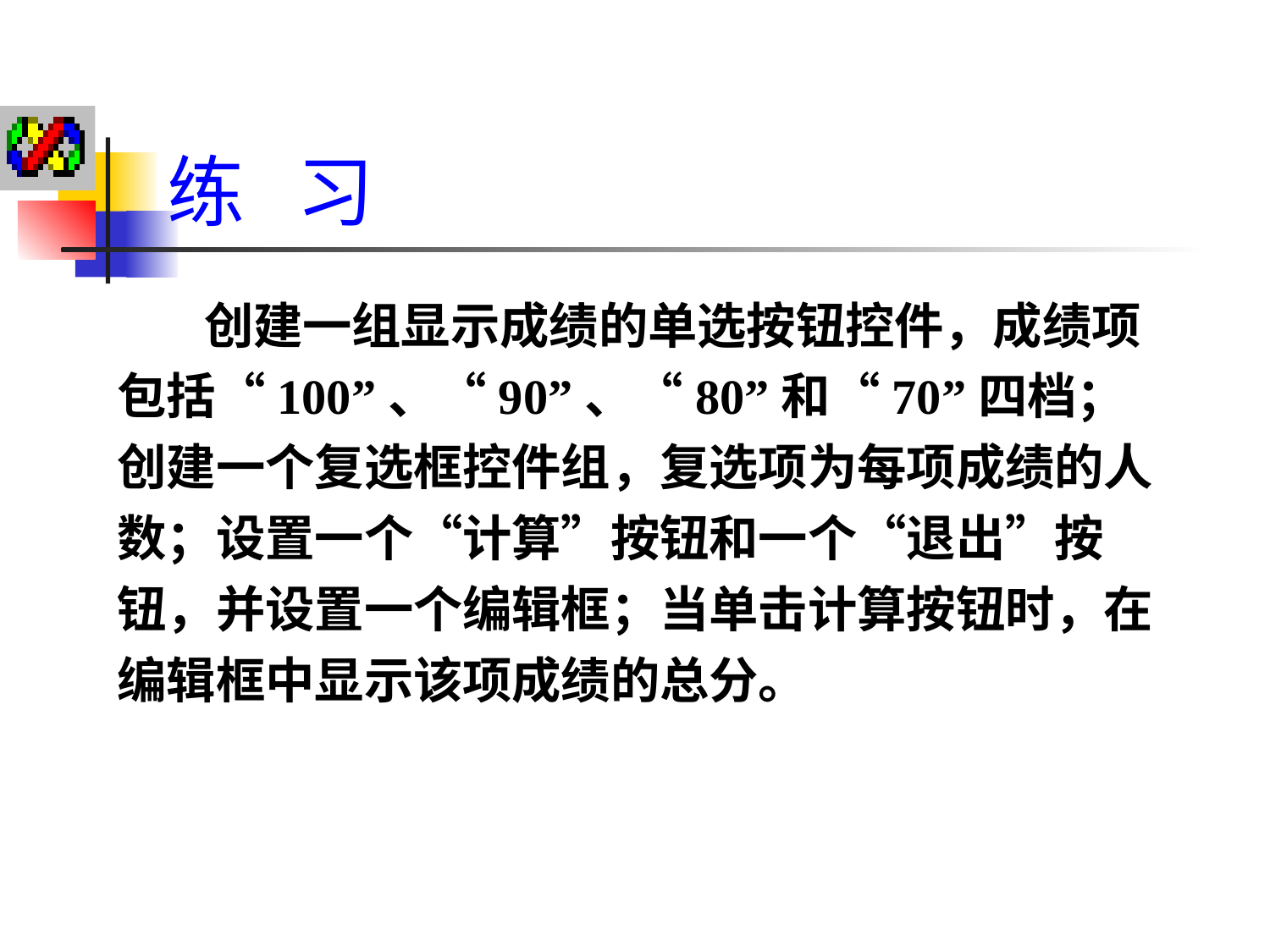

练   习
创建一组显示成绩的单选按钮控件，成绩项包括“100”、“90”、“80”和“70”四档；创建一个复选框控件组，复选项为每项成绩的人数；设置一个“计算”按钮和一个“退出”按钮，并设置一个编辑框；当单击计算按钮时，在编辑框中显示该项成绩的总分。